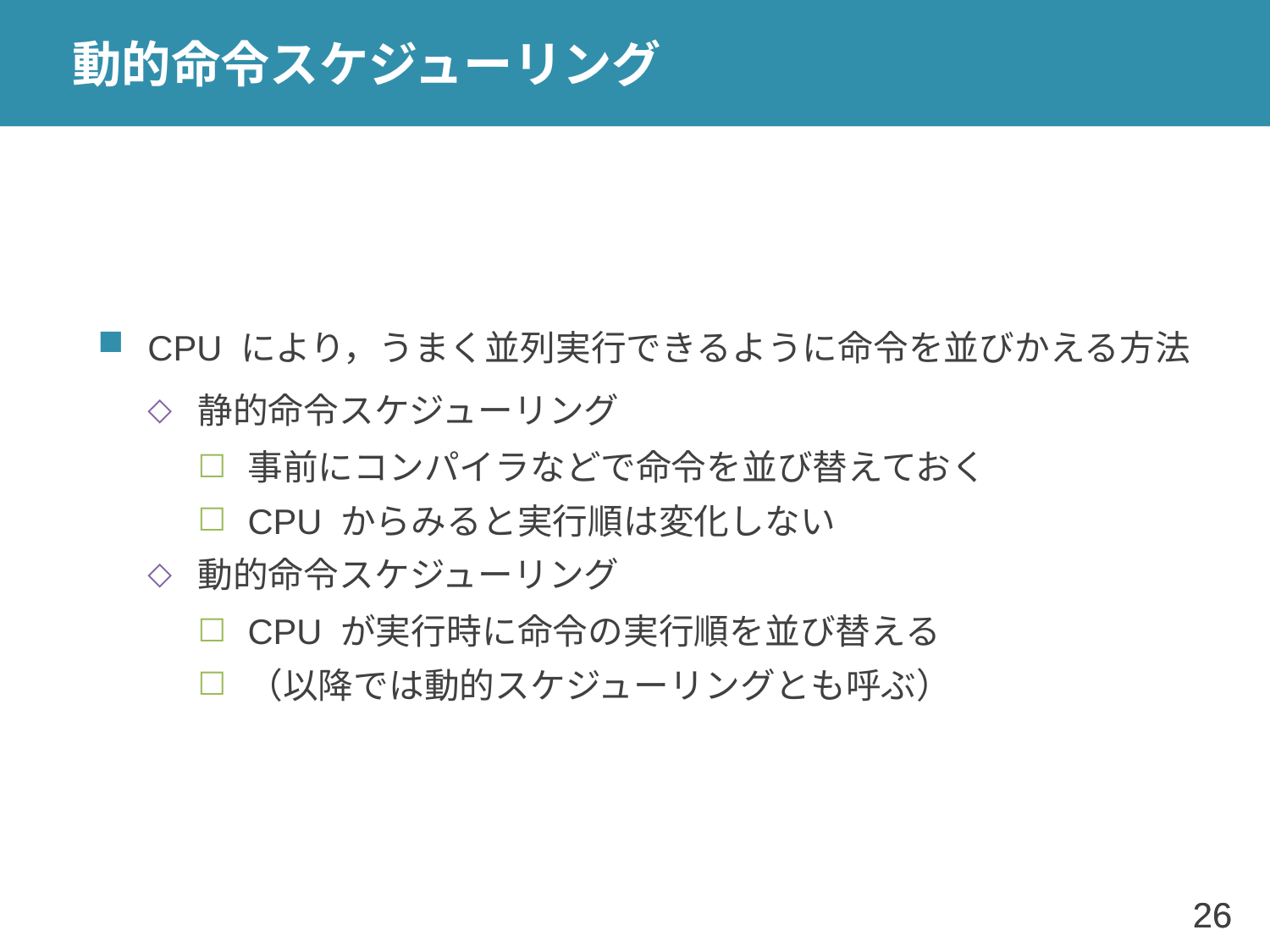

# 動的命令スケジューリング
CPU により，うまく並列実行できるように命令を並びかえる方法
静的命令スケジューリング
事前にコンパイラなどで命令を並び替えておく
CPU からみると実行順は変化しない
動的命令スケジューリング
CPU が実行時に命令の実行順を並び替える
（以降では動的スケジューリングとも呼ぶ）